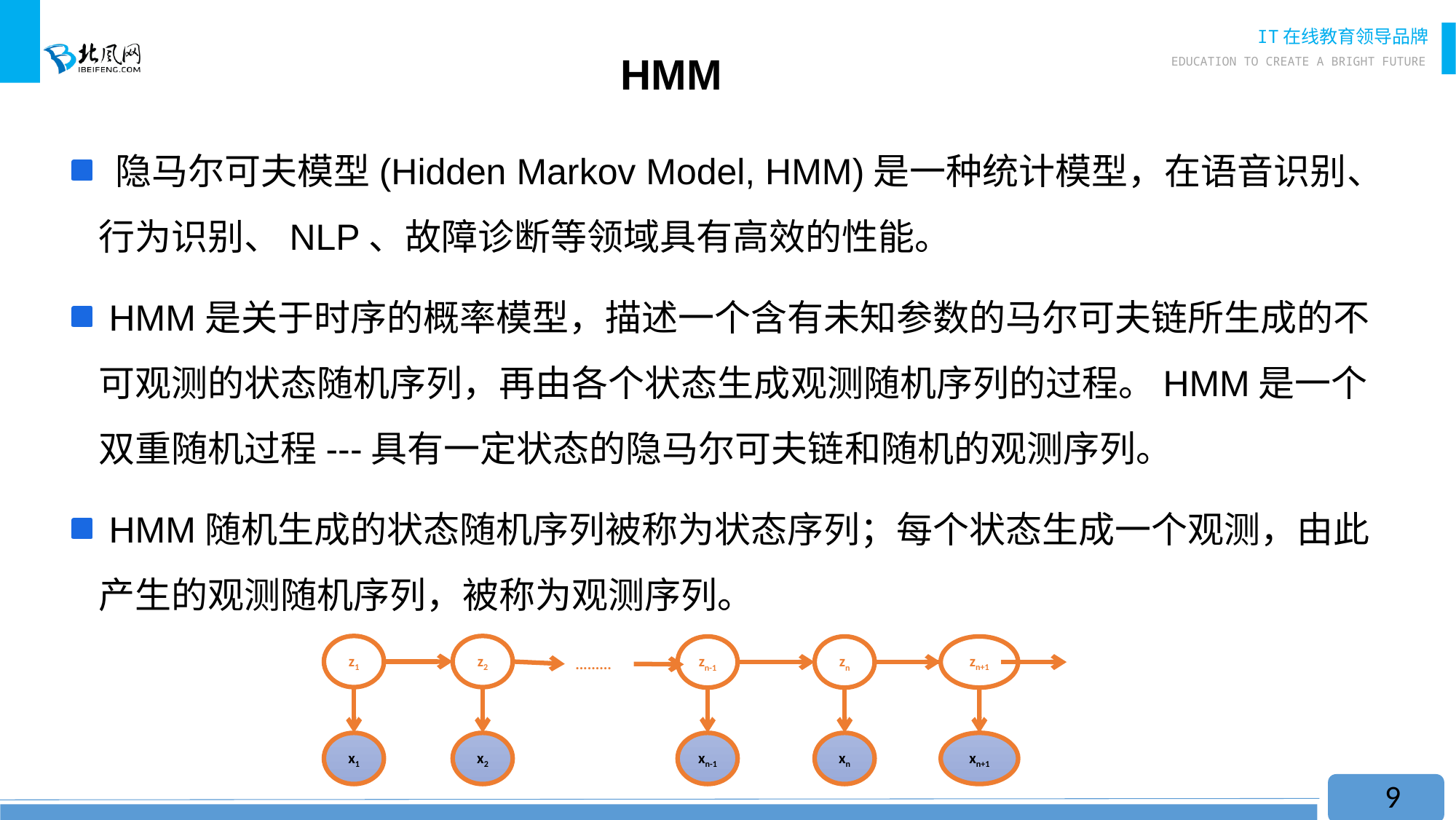

# HMM
 隐马尔可夫模型(Hidden Markov Model, HMM)是一种统计模型，在语音识别、行为识别、NLP、故障诊断等领域具有高效的性能。
 HMM是关于时序的概率模型，描述一个含有未知参数的马尔可夫链所生成的不可观测的状态随机序列，再由各个状态生成观测随机序列的过程。HMM是一个双重随机过程---具有一定状态的隐马尔可夫链和随机的观测序列。
 HMM随机生成的状态随机序列被称为状态序列；每个状态生成一个观测，由此产生的观测随机序列，被称为观测序列。
z1
z2
zn-1
zn
zn+1
.........
x1
x2
xn-1
xn
xn+1